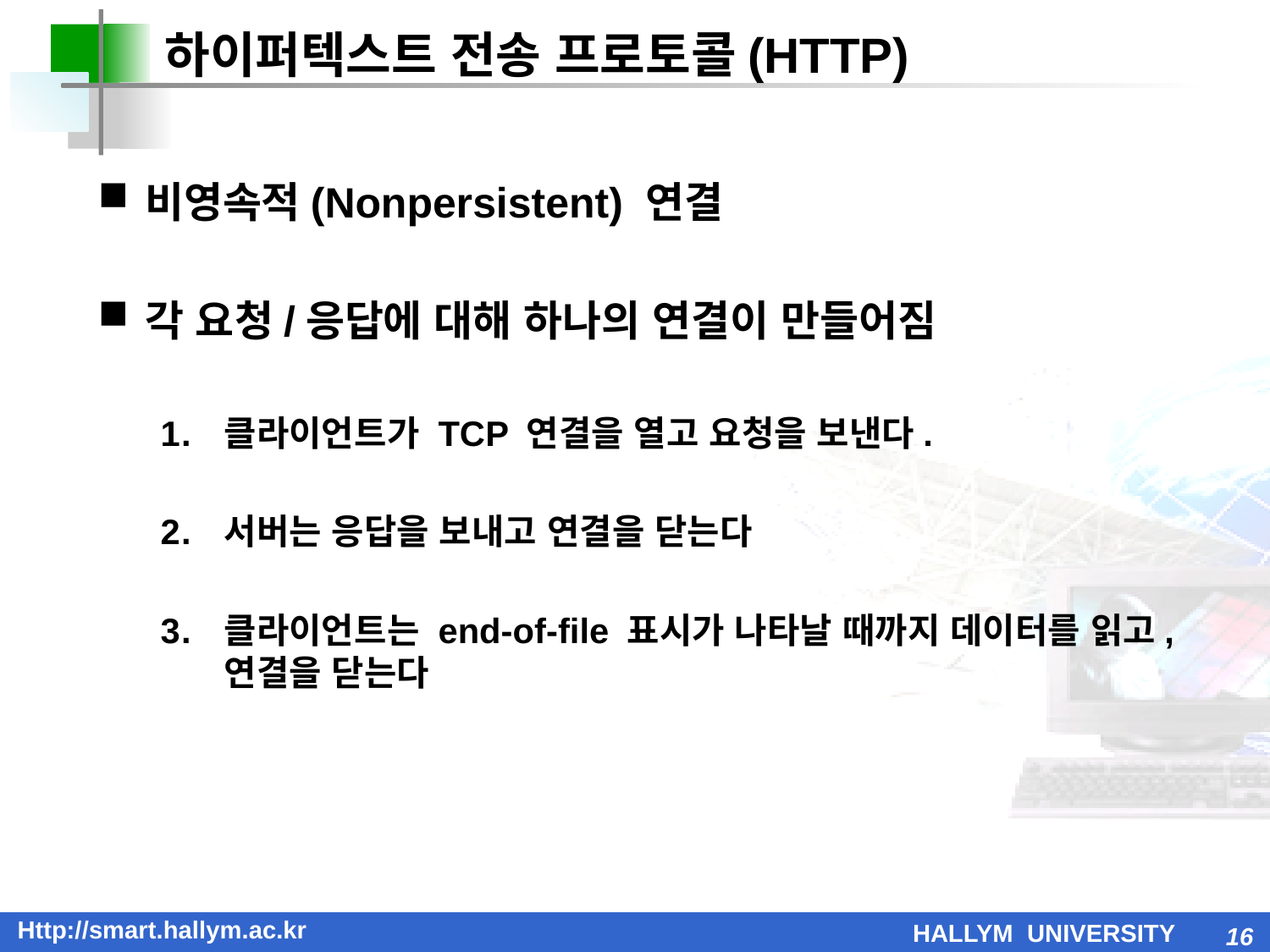

하이퍼텍스트 전송 프로토콜(HTTP)

비영속적(Nonpersistent) 연결

각 요청/응답에 대해 하나의 연결이 만들어짐

클라이언트가 TCP 연결을 열고 요청을 보낸다.

서버는 응답을 보내고 연결을 닫는다

클라이언트는 end-of-file 표시가 나타날 때까지 데이터를 읽고, 연결을 닫는다

16